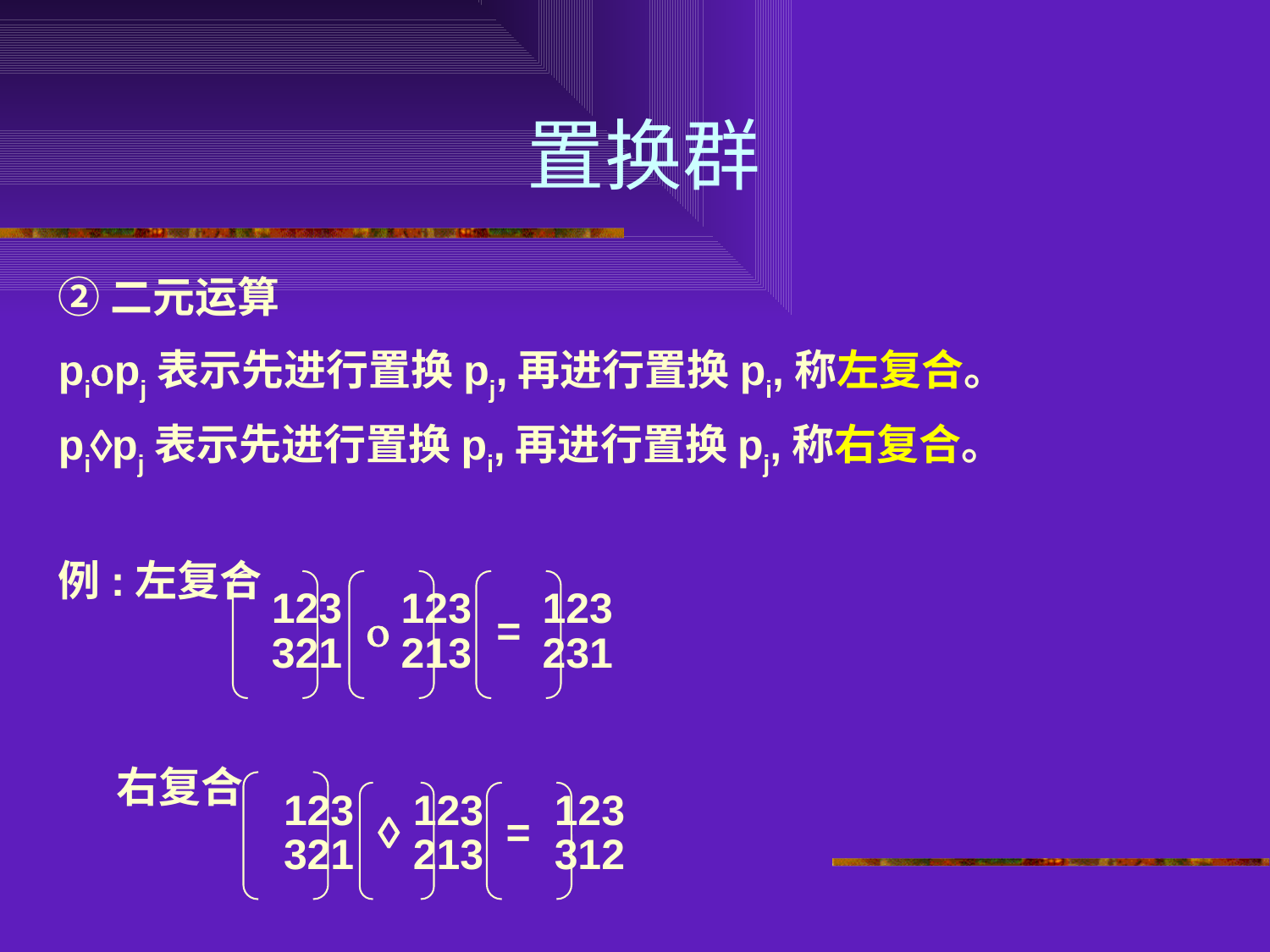

# 置换群
②二元运算
piοpj表示先进行置换pj,再进行置换pi,称左复合。
pi◊pj表示先进行置换pi,再进行置换pj,称右复合。

例:左复合
                  123     123      123
                          ο         =
                  321     213      231

     右复合
                   123     123      123
                           ◊         =
                   321     213      312